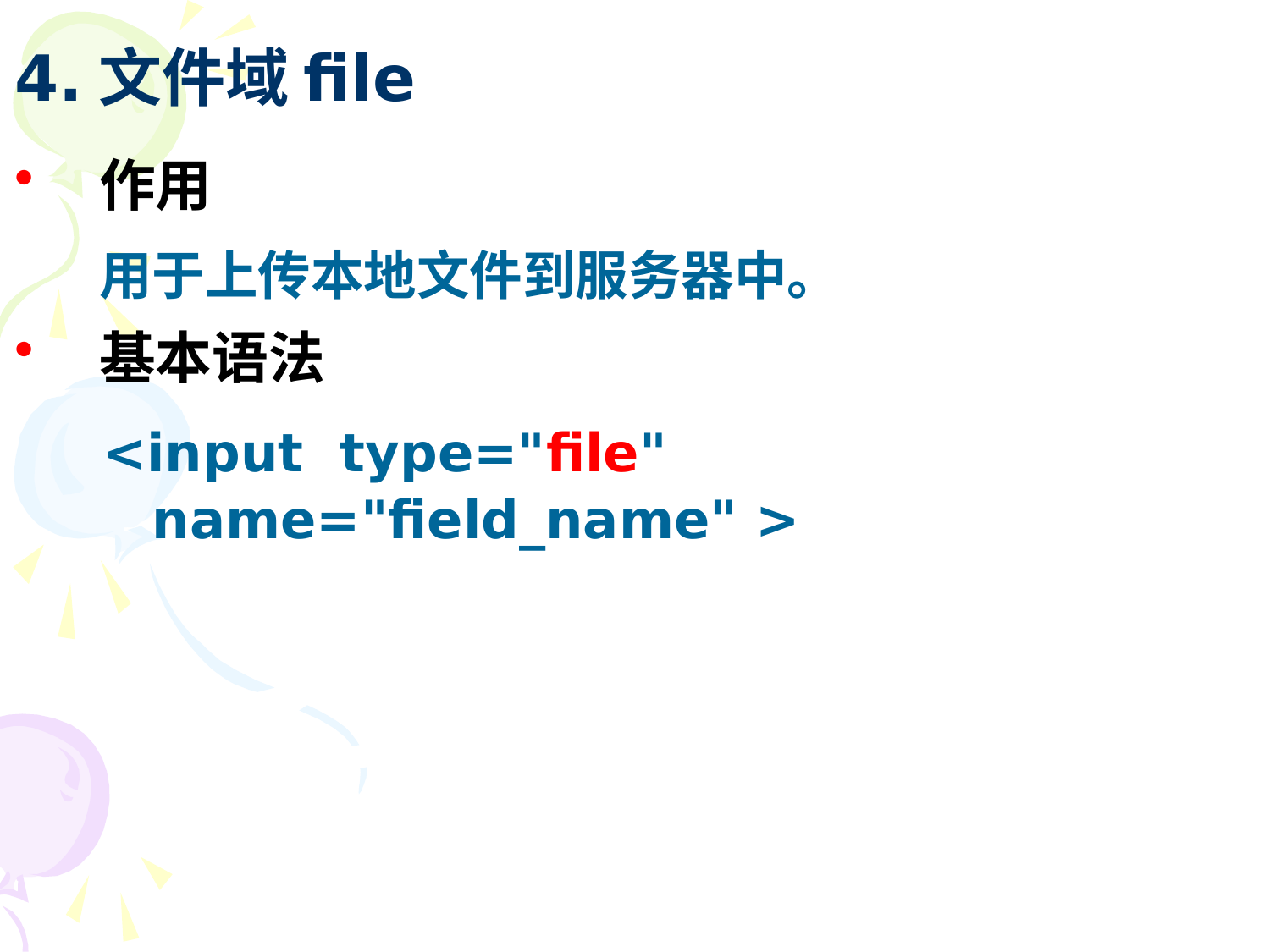

# 4.文件域file
作用
	用于上传本地文件到服务器中。
基本语法
 <input  type="file" name="field_name" >